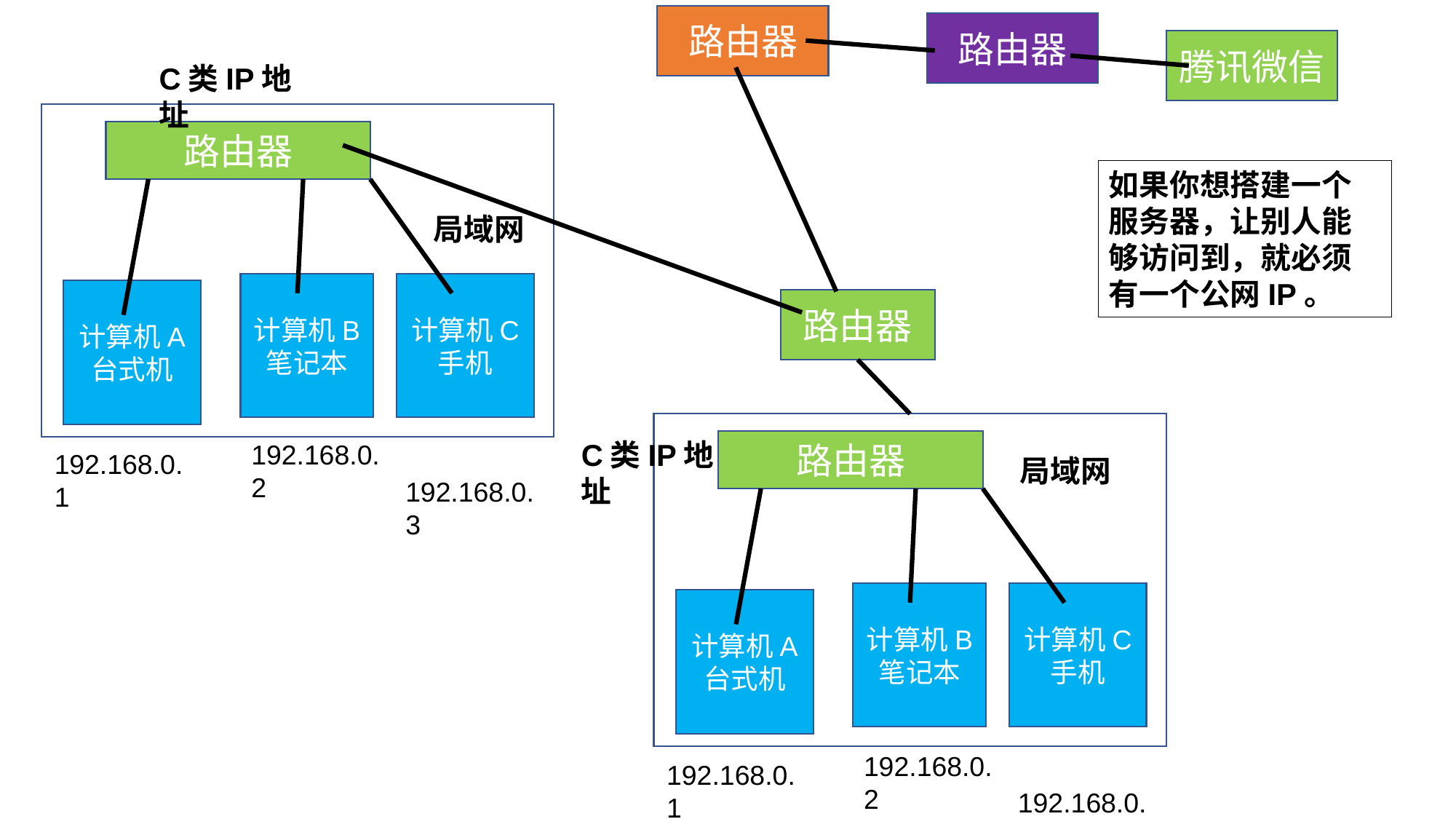

路由器
路由器
腾讯微信
C类IP地址

路由器
如果你想搭建⼀个 服务器，让别⼈能 够访问到，就必须 有⼀个公⽹IP。
局域网
计算机B
笔记本
计算机C
手机
计算机A
台式机
路由器

C类IP地址
路由器
192.168.0.2
192.168.0.1
局域网
192.168.0.3
计算机B
笔记本
计算机C
手机
计算机A
台式机
192.168.0.2
192.168.0.1
192.168.0.3